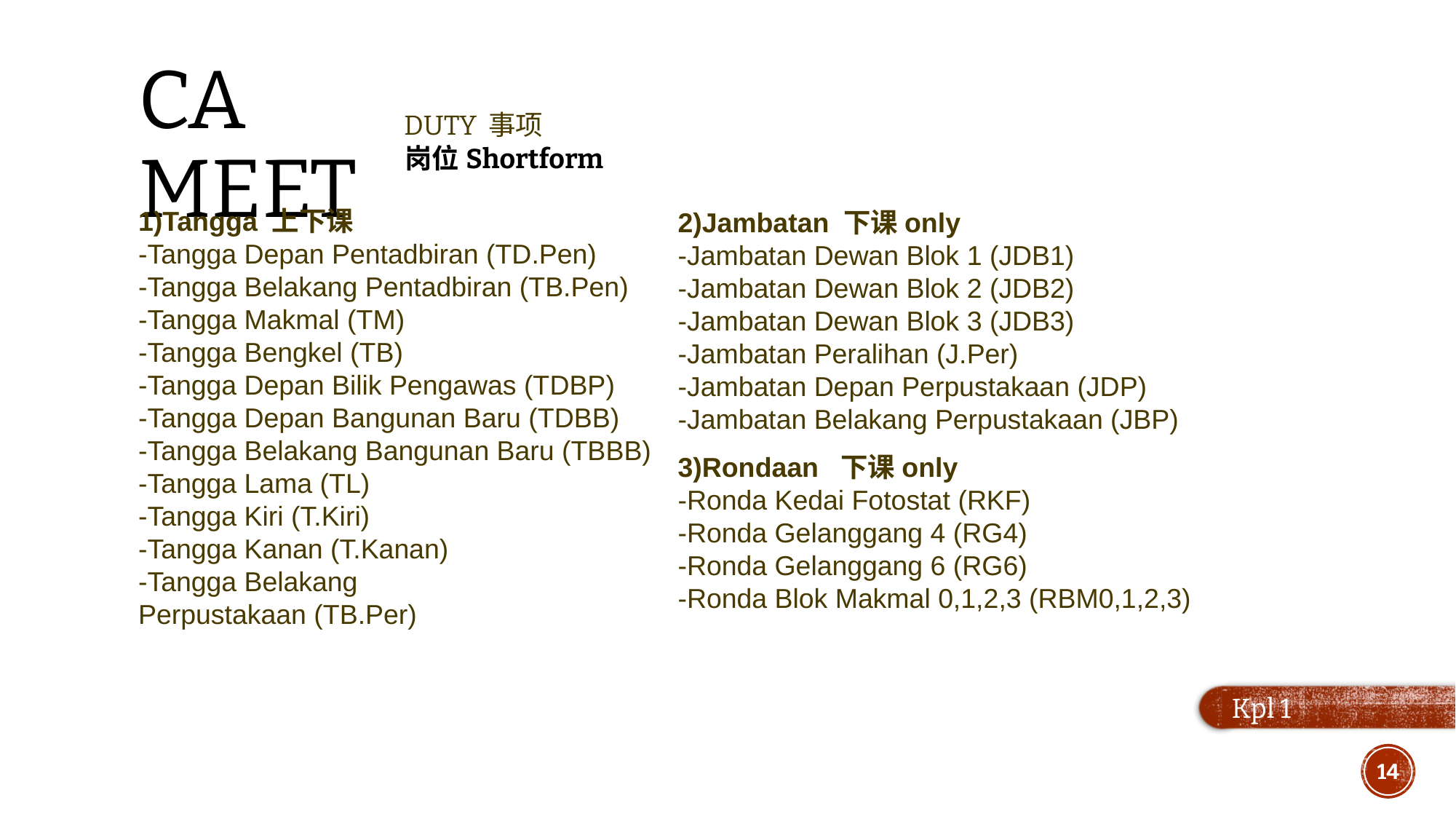

# Ca meet
DUTY 事项
岗位Shortform
1)Tangga 上下课
-Tangga Depan Pentadbiran (TD.Pen)
-Tangga Belakang Pentadbiran (TB.Pen)
-Tangga Makmal (TM)
-Tangga Bengkel (TB)
-Tangga Depan Bilik Pengawas (TDBP)
-Tangga Depan Bangunan Baru (TDBB)
-Tangga Belakang Bangunan Baru (TBBB)
-Tangga Lama (TL)
-Tangga Kiri (T.Kiri)
-Tangga Kanan (T.Kanan)
-Tangga Belakang
Perpustakaan (TB.Per)

2)Jambatan 下课only
-Jambatan Dewan Blok 1 (JDB1)
-Jambatan Dewan Blok 2 (JDB2)
-Jambatan Dewan Blok 3 (JDB3)
-Jambatan Peralihan (J.Per)
-Jambatan Depan Perpustakaan (JDP)
-Jambatan Belakang Perpustakaan (JBP)
3)Rondaan  下课only
-Ronda Kedai Fotostat (RKF)
-Ronda Gelanggang 4 (RG4)
-Ronda Gelanggang 6 (RG6)
-Ronda Blok Makmal 0,1,2,3 (RBM0,1,2,3)

Kpl 1
14